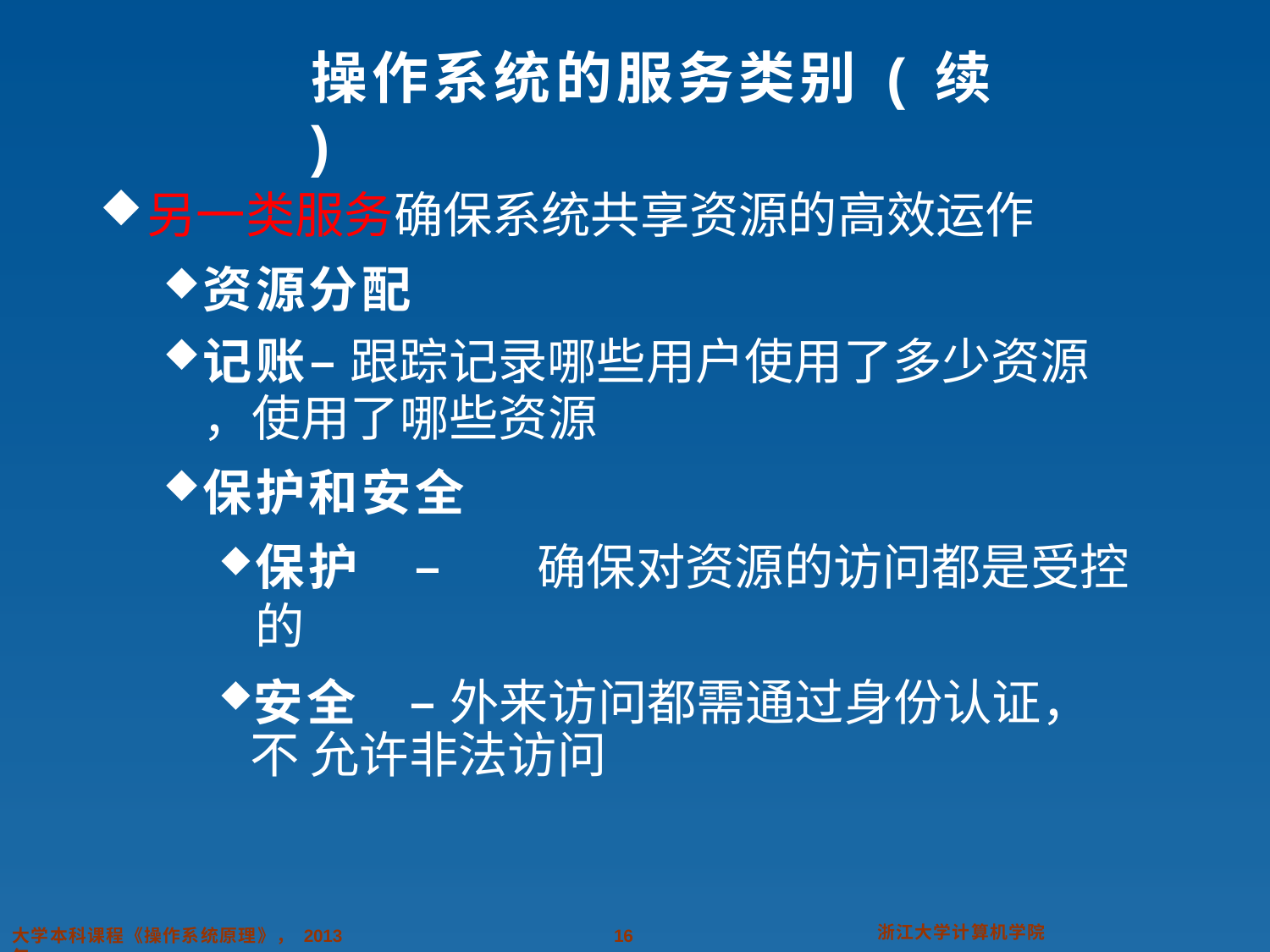

# 操作系统的服务类别 ( 续 )
另一类服务确保系统共享资源的高效运作
资源分配
记账	– 跟踪记录哪些用户使用了多少资源
，使用了哪些资源
保护和安全
保护	–	确保对资源的访问都是受控的
安全	– 外来访问都需通过身份认证，不 允许非法访问
浙江大学计算机学院
大学本科课程《操作系统原理》， 2013 年
16